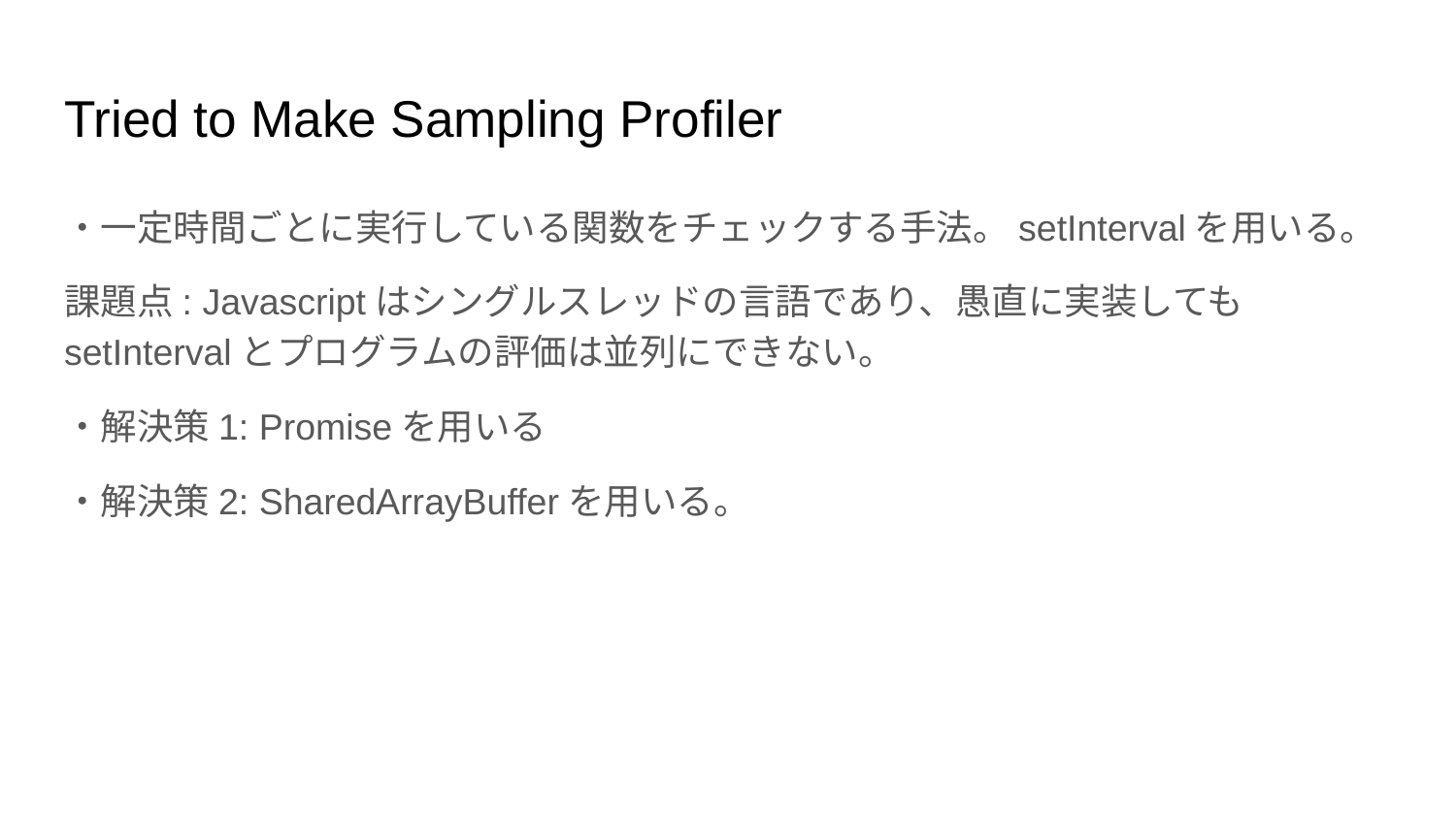

# Tried to Make Sampling Profiler
・一定時間ごとに実行している関数をチェックする手法。setIntervalを用いる。
課題点: Javascriptはシングルスレッドの言語であり、愚直に実装してもsetIntervalとプログラムの評価は並列にできない。
・解決策1: Promiseを用いる
・解決策2: SharedArrayBufferを用いる。